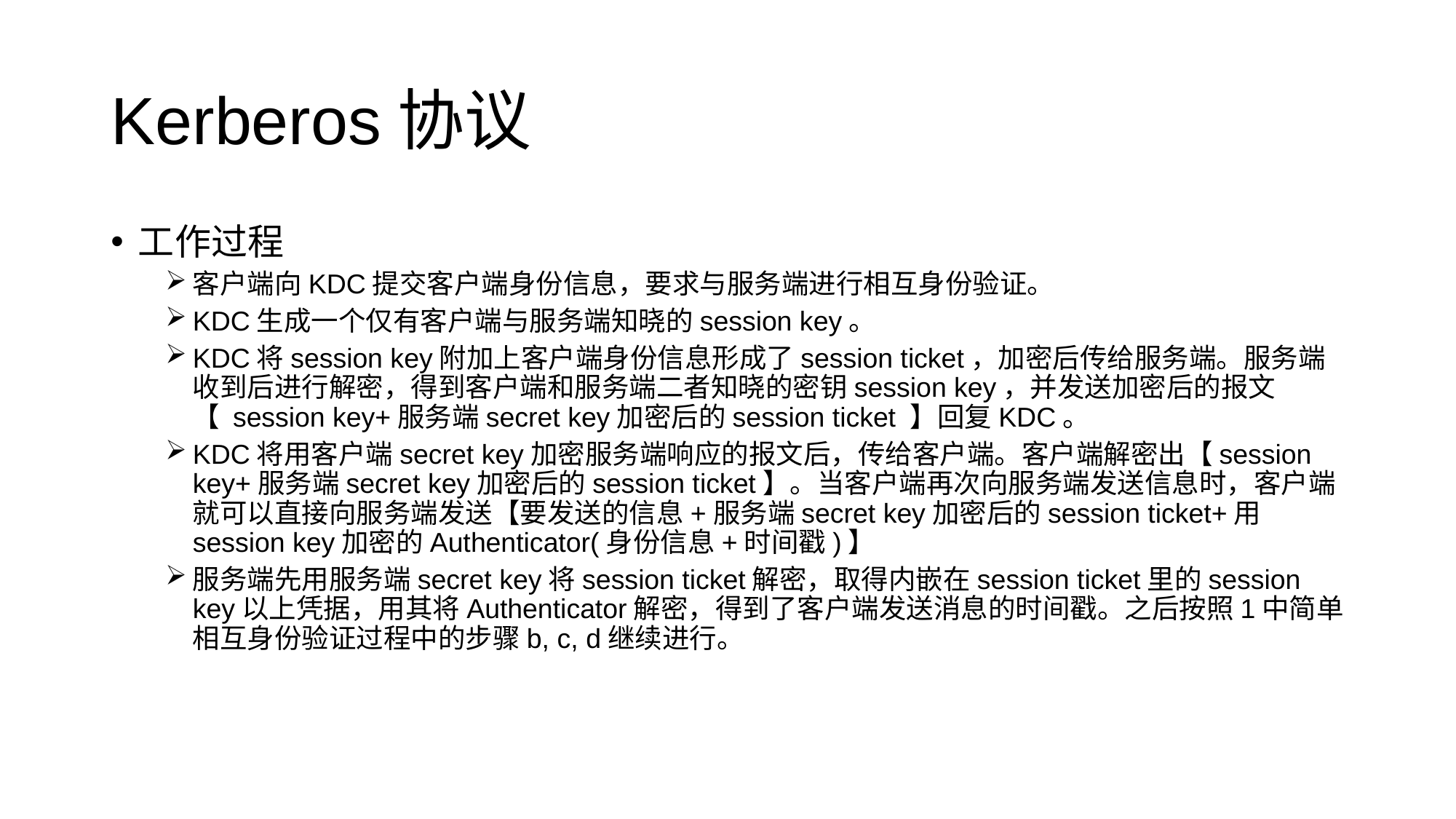

# Kerberos协议
工作过程
客户端向KDC提交客户端身份信息，要求与服务端进行相互身份验证。
KDC生成一个仅有客户端与服务端知晓的session key。
KDC将session key附加上客户端身份信息形成了session ticket，加密后传给服务端。服务端收到后进行解密，得到客户端和服务端二者知晓的密钥session key，并发送加密后的报文【 session key+服务端secret key加密后的session ticket 】回复KDC。
KDC将用客户端secret key加密服务端响应的报文后，传给客户端。客户端解密出【session key+服务端secret key加密后的session ticket】。当客户端再次向服务端发送信息时，客户端就可以直接向服务端发送【要发送的信息+服务端secret key加密后的session ticket+用session key加密的Authenticator(身份信息+时间戳)】
服务端先用服务端secret key将session ticket解密，取得内嵌在session ticket里的session key以上凭据，用其将Authenticator解密，得到了客户端发送消息的时间戳。之后按照1中简单相互身份验证过程中的步骤b, c, d继续进行。